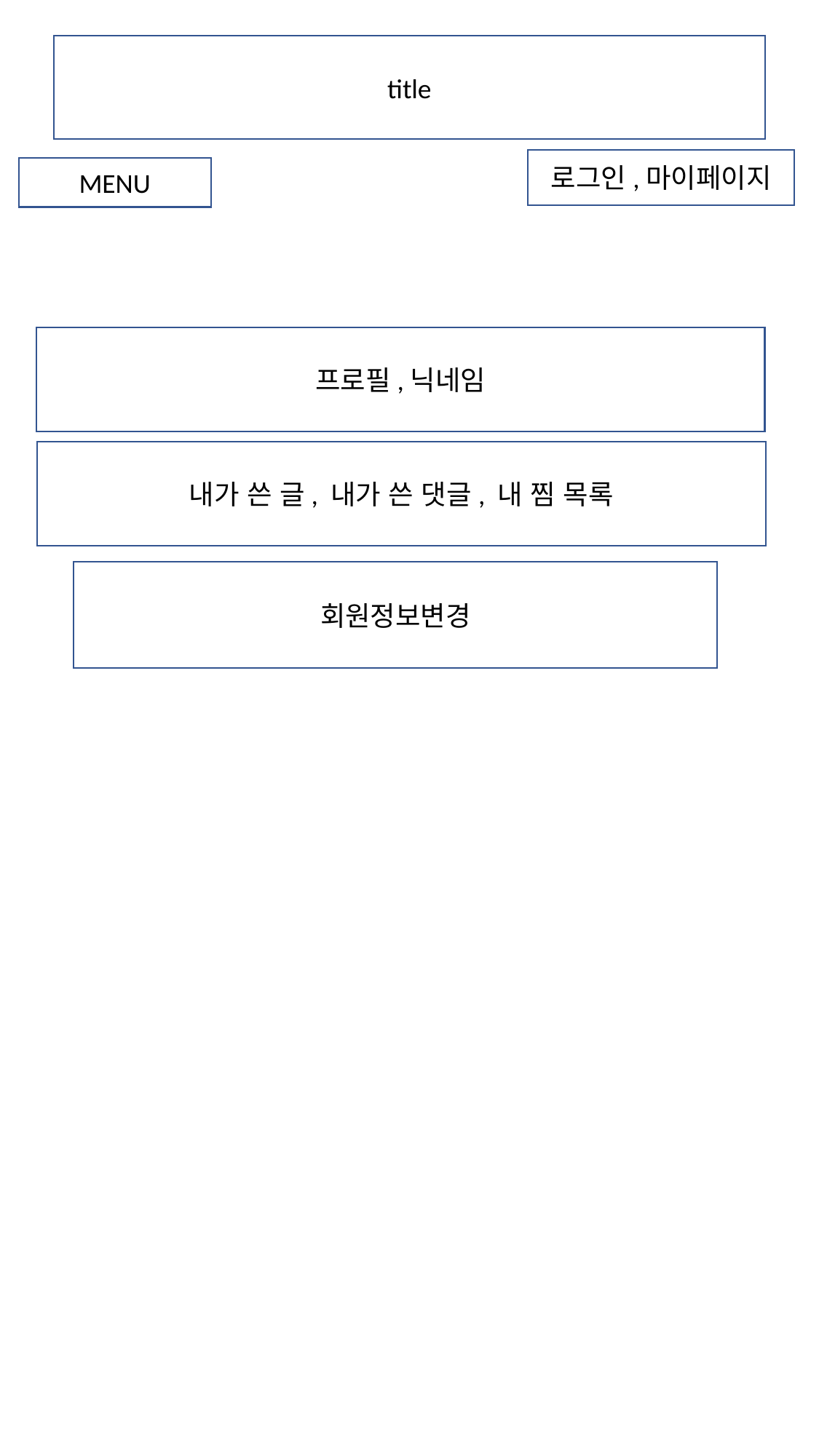

title
로그인,마이페이지
MENU
프로필,닉네임
내가 쓴 글, 내가 쓴 댓글, 내 찜 목록
회원정보변경